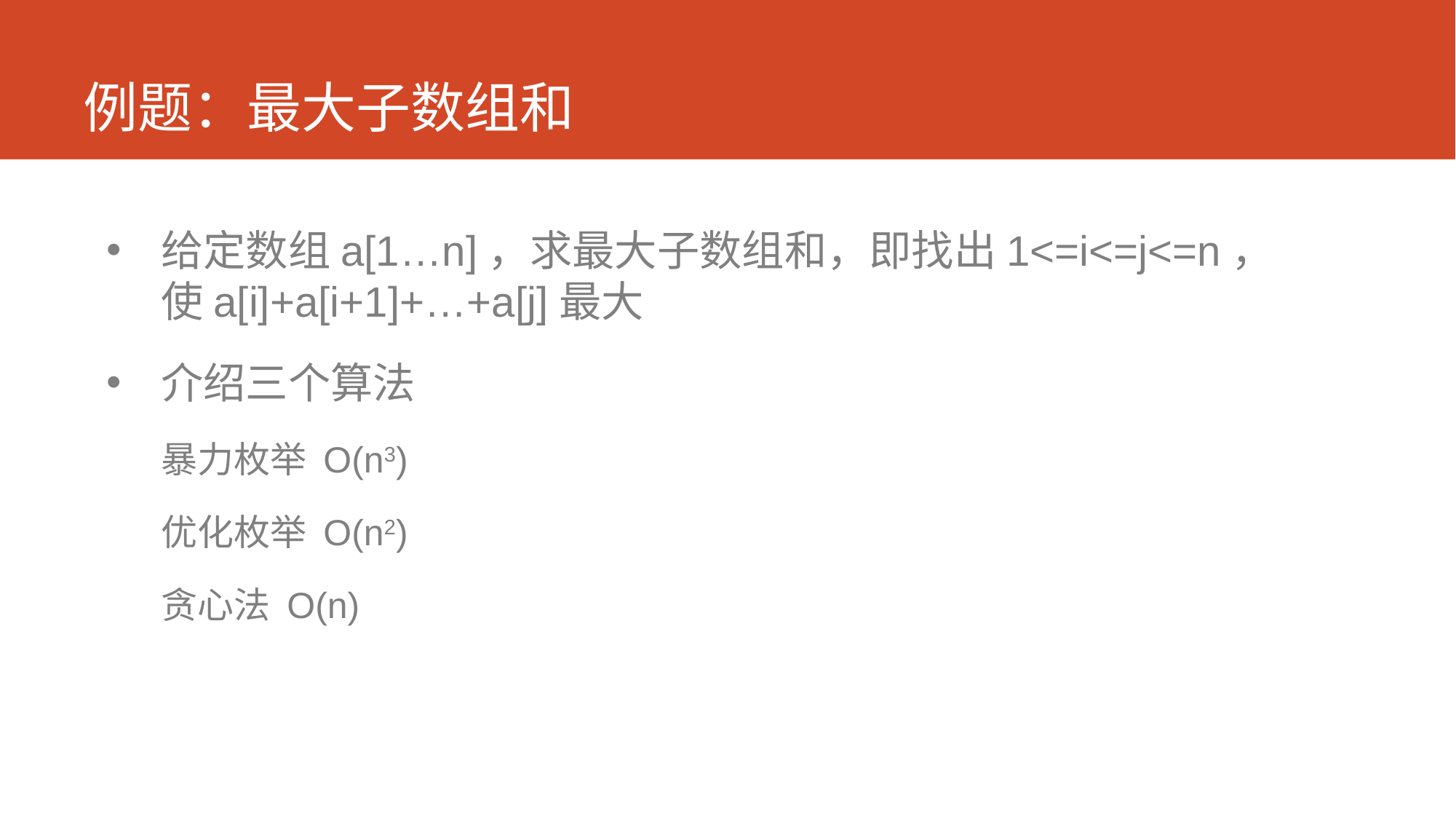

# 例题：最大子数组和
给定数组a[1…n]，求最大子数组和，即找出1<=i<=j<=n，使a[i]+a[i+1]+…+a[j]最大
介绍三个算法
暴力枚举 O(n3)
优化枚举 O(n2)
贪心法 O(n)